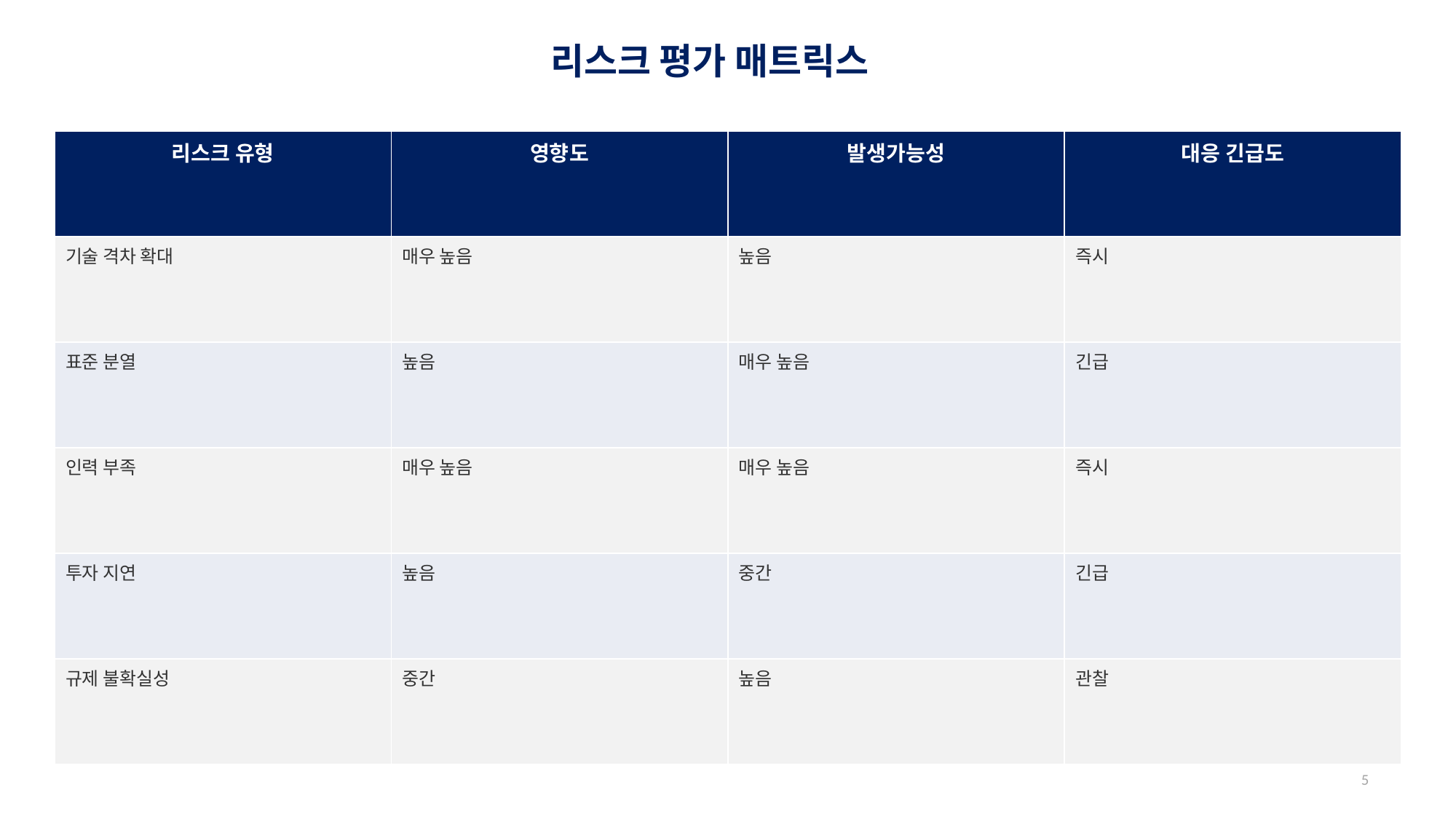

리스크 평가 매트릭스
#
| 리스크 유형 | 영향도 | 발생가능성 | 대응 긴급도 |
| --- | --- | --- | --- |
| 기술 격차 확대 | 매우 높음 | 높음 | 즉시 |
| 표준 분열 | 높음 | 매우 높음 | 긴급 |
| 인력 부족 | 매우 높음 | 매우 높음 | 즉시 |
| 투자 지연 | 높음 | 중간 | 긴급 |
| 규제 불확실성 | 중간 | 높음 | 관찰 |
5